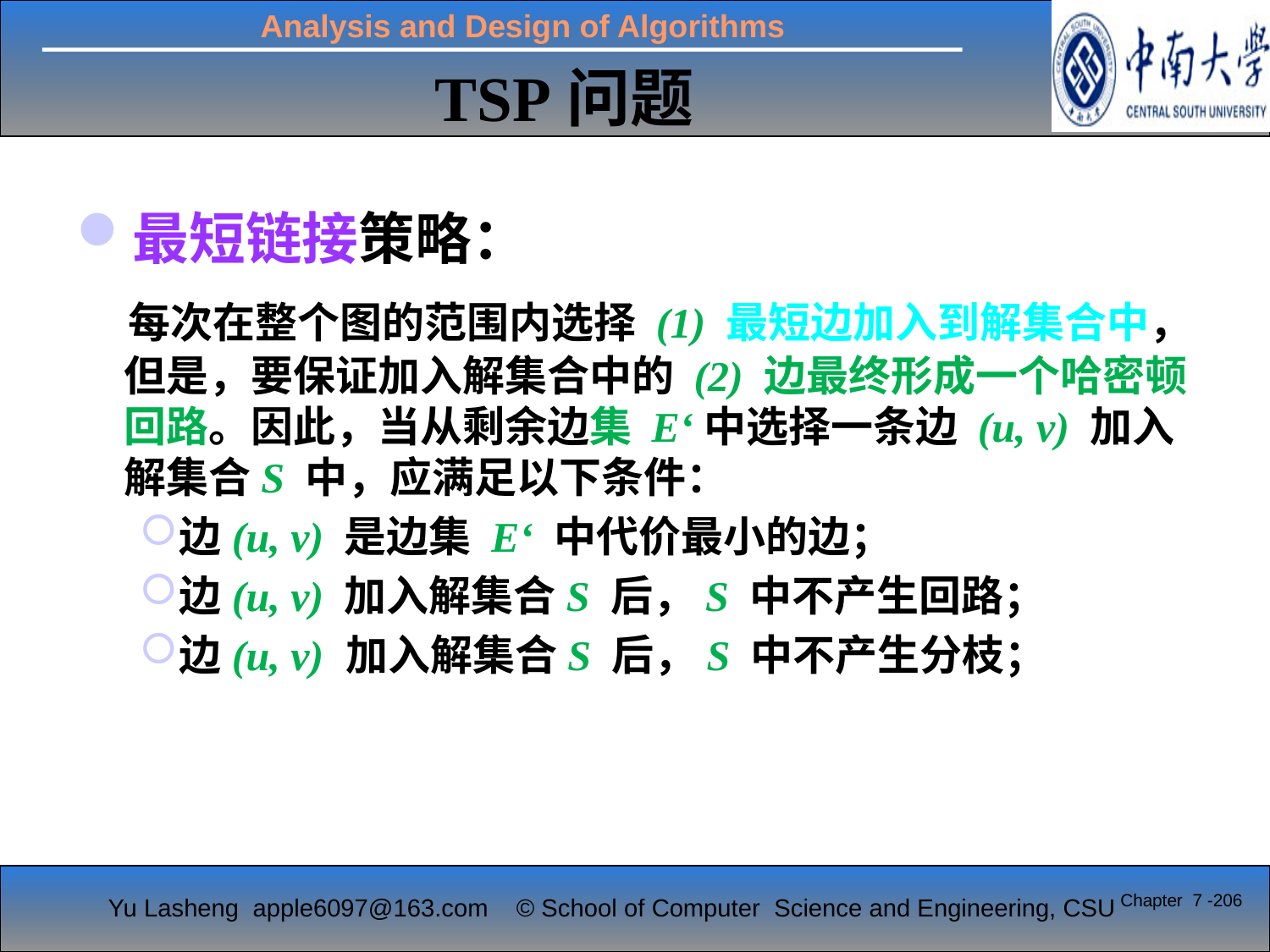

TSP问题
最短链接策略：
   每次在整个图的范围内选择 (1) 最短边加入到解集合中，但是，要保证加入解集合中的 (2) 边最终形成一个哈密顿回路。因此，当从剩余边集 E‘中选择一条边 (u, v) 加入解集合S 中，应满足以下条件：
边(u, v) 是边集 E‘ 中代价最小的边；
边(u, v) 加入解集合S 后，S 中不产生回路；
边(u, v) 加入解集合S 后，S 中不产生分枝；
Chapter  7 -206